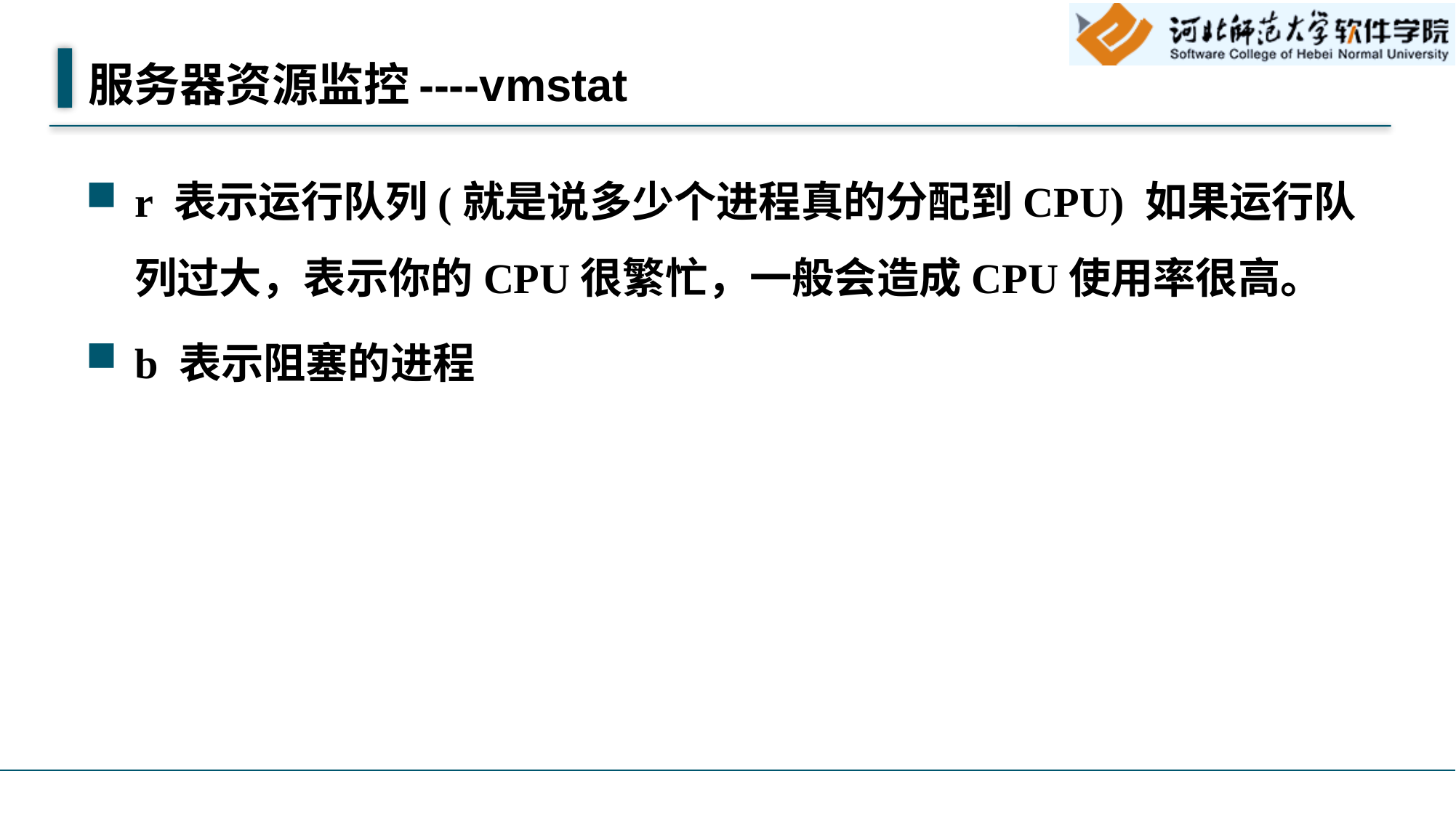

# 服务器资源监控----vmstat
r 表示运行队列(就是说多少个进程真的分配到CPU) 如果运行队列过大，表示你的CPU很繁忙，一般会造成CPU使用率很高。
b 表示阻塞的进程